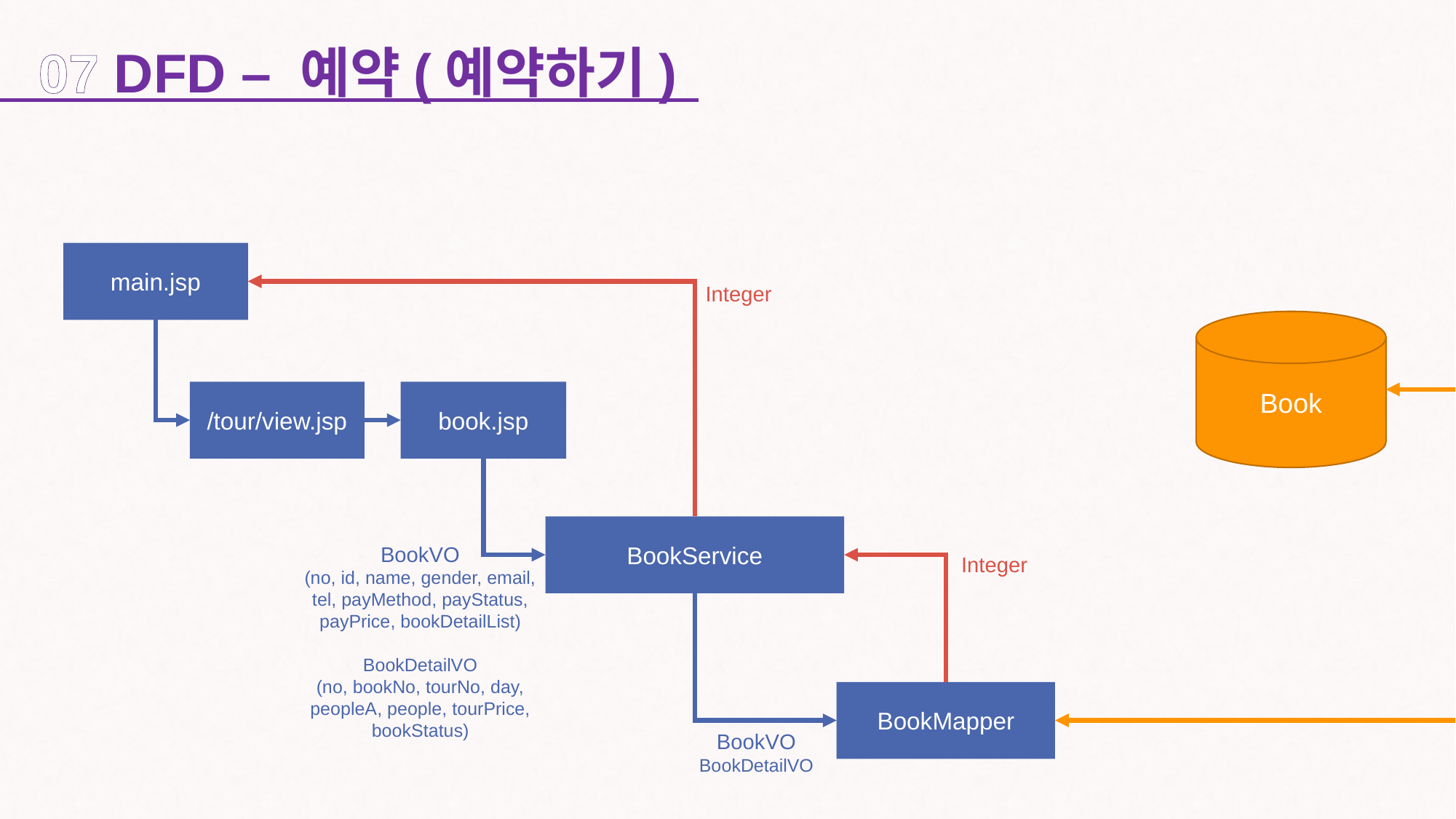

07 DFD – 예약(예약하기)
main.jsp
Integer
Book
/tour/view.jsp
book.jsp
BookService
BookVO
(no, id, name, gender, email, tel, payMethod, payStatus, payPrice, bookDetailList)

BookDetailVO
(no, bookNo, tourNo, day, peopleA, people, tourPrice, bookStatus)
Integer
BookMapper
BookVO
BookDetailVO